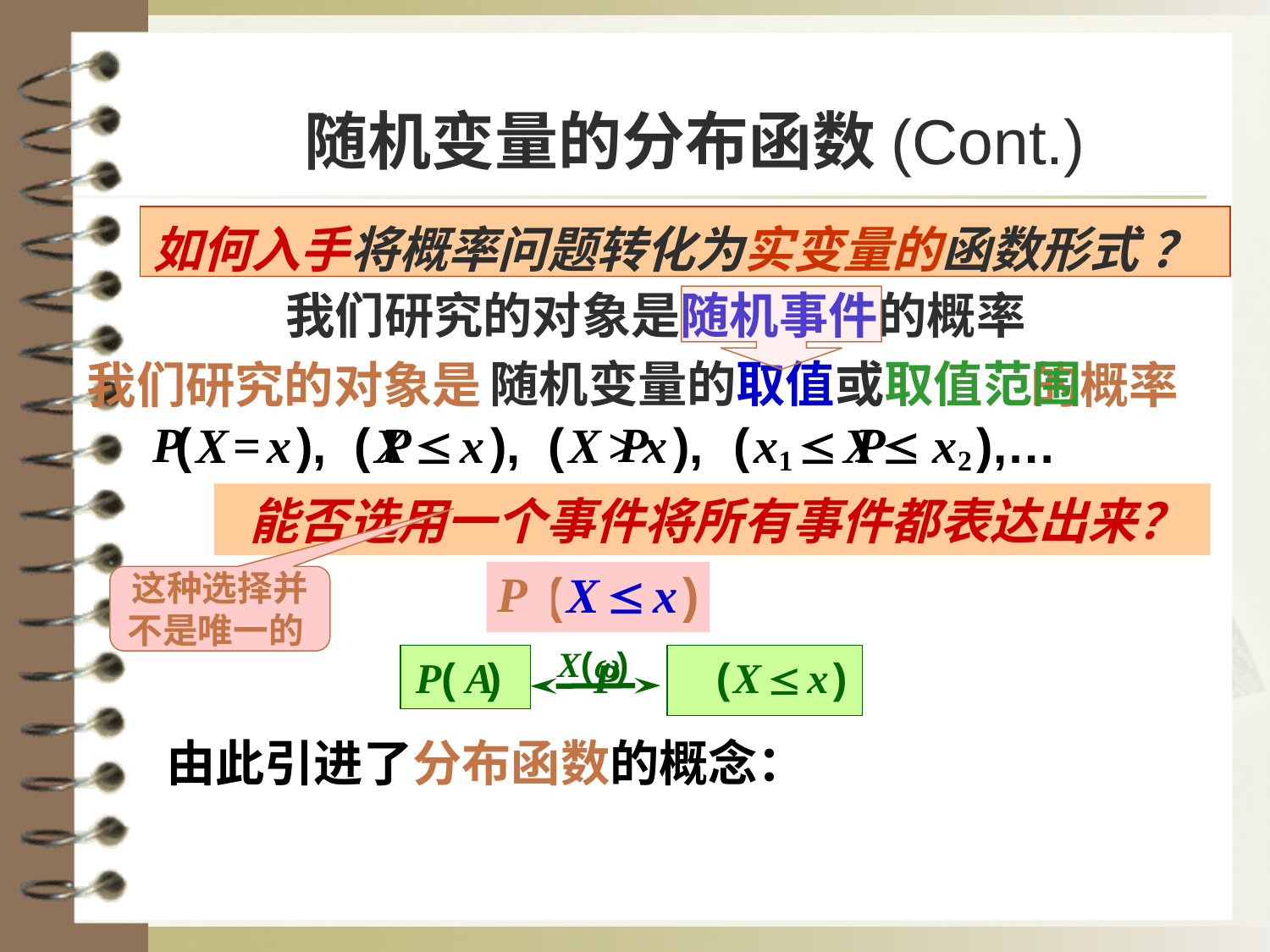

# 随机变量的分布函数(Cont.)
如何入手将概率问题转化为实变量的函数形式 ？
我们研究的对象是随机事件的概率

我们研究的对象是                                                 的概率
随机变量的取值或取值范围
P                 P                 P                 P
( X = x ),  ( X ≤ x ),  ( X > x ),   ( x1 ≤  X ≤ x2 ),…
 能否选用一个事件将所有事件都表达出来？
 P
 ( X ≤ x )
这种选择并不是唯一的
X(ω)
     A
P(   )        P
    ( X ≤ x )

由此引进了分布函数的概念：